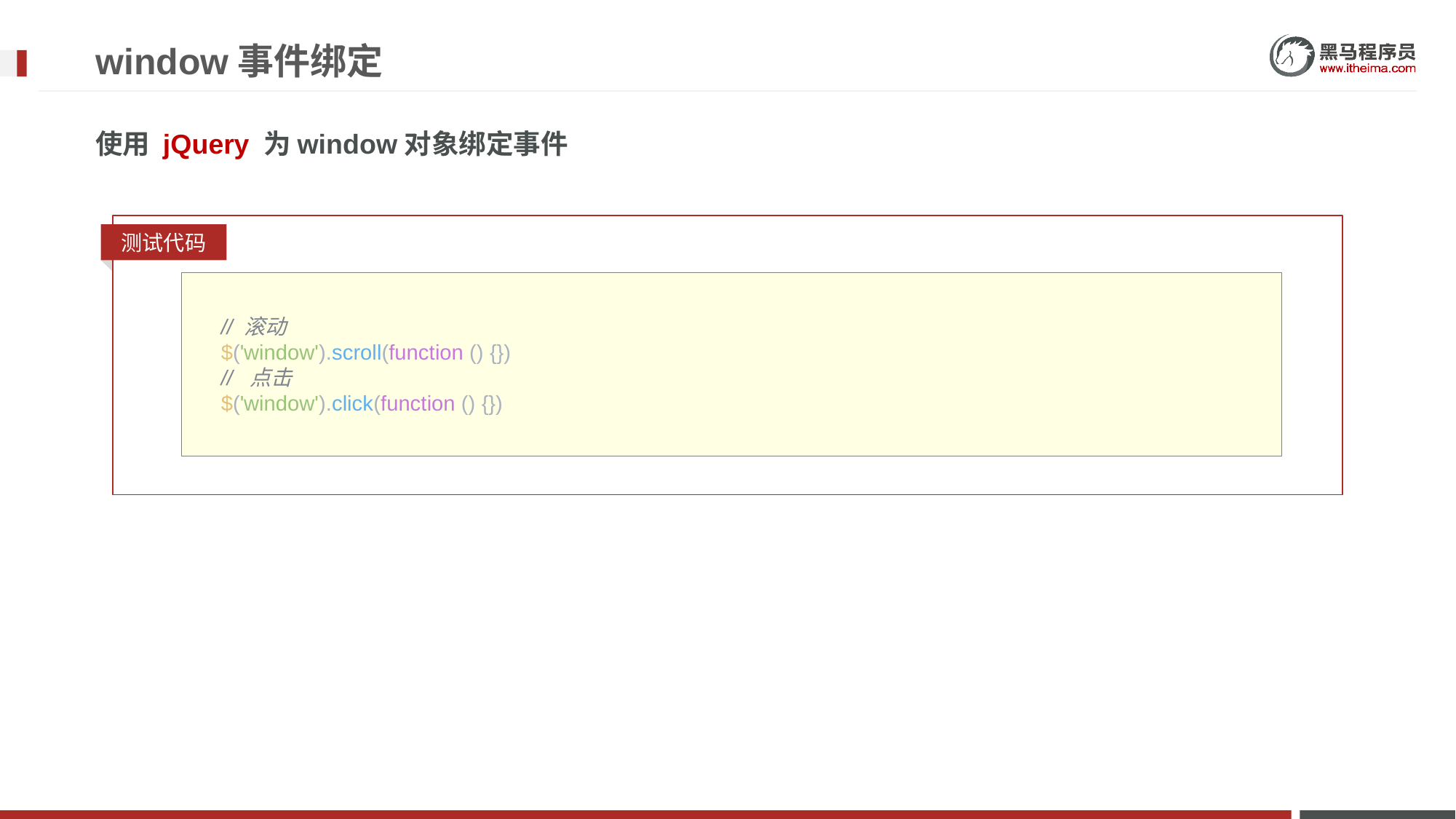

# window事件绑定
使用 jQuery 为window对象绑定事件

测试代码

      // 滚动
      $('window').scroll(function () {})
      //  点击
      $('window').click(function () {})